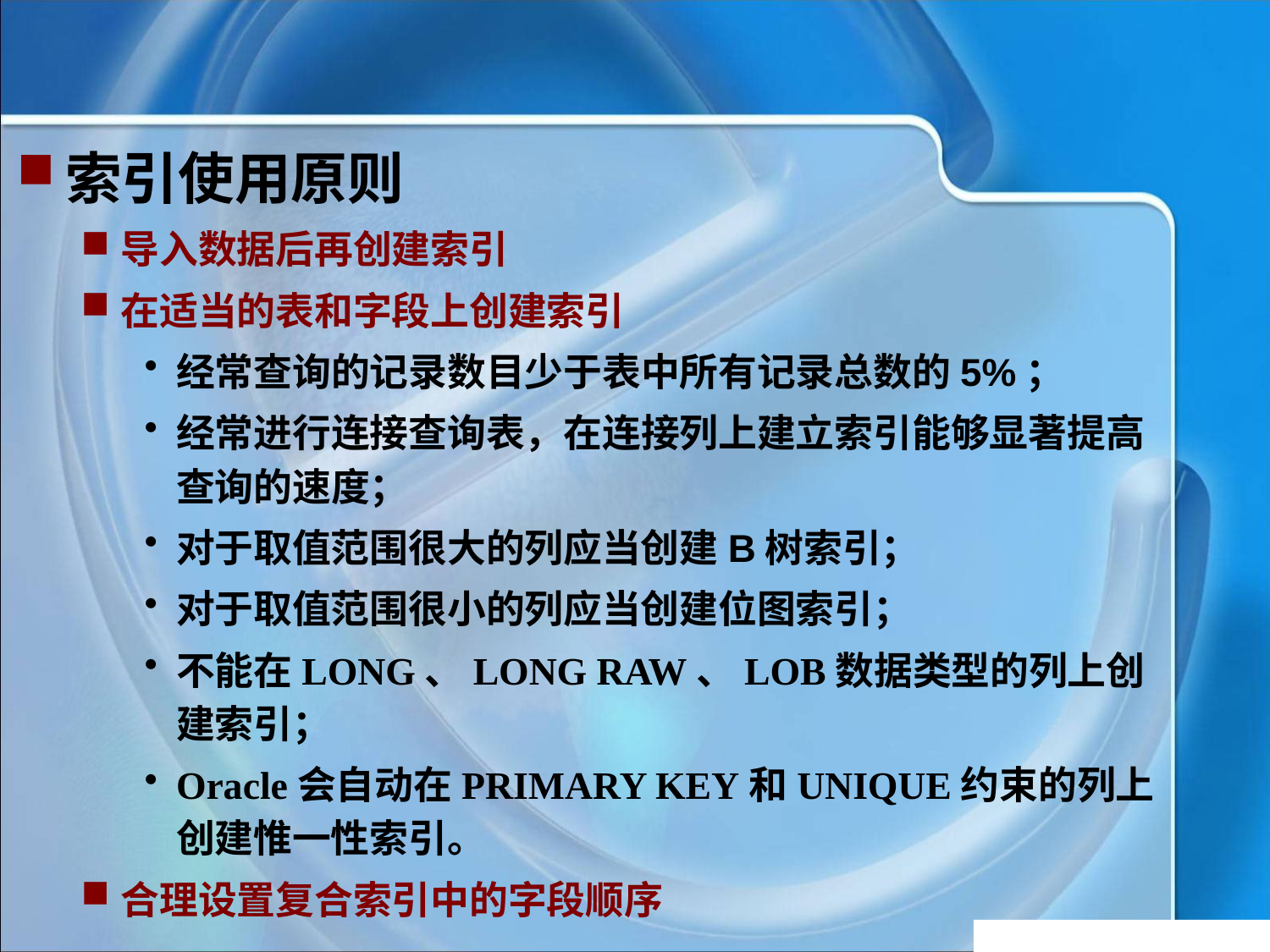

索引使用原则
导入数据后再创建索引
在适当的表和字段上创建索引
经常查询的记录数目少于表中所有记录总数的5%；
经常进行连接查询表，在连接列上建立索引能够显著提高查询的速度；
对于取值范围很大的列应当创建B树索引；
对于取值范围很小的列应当创建位图索引；
不能在LONG、LONG RAW、LOB数据类型的列上创建索引；
Oracle会自动在PRIMARY KEY和UNIQUE约束的列上创建惟一性索引。
合理设置复合索引中的字段顺序
83